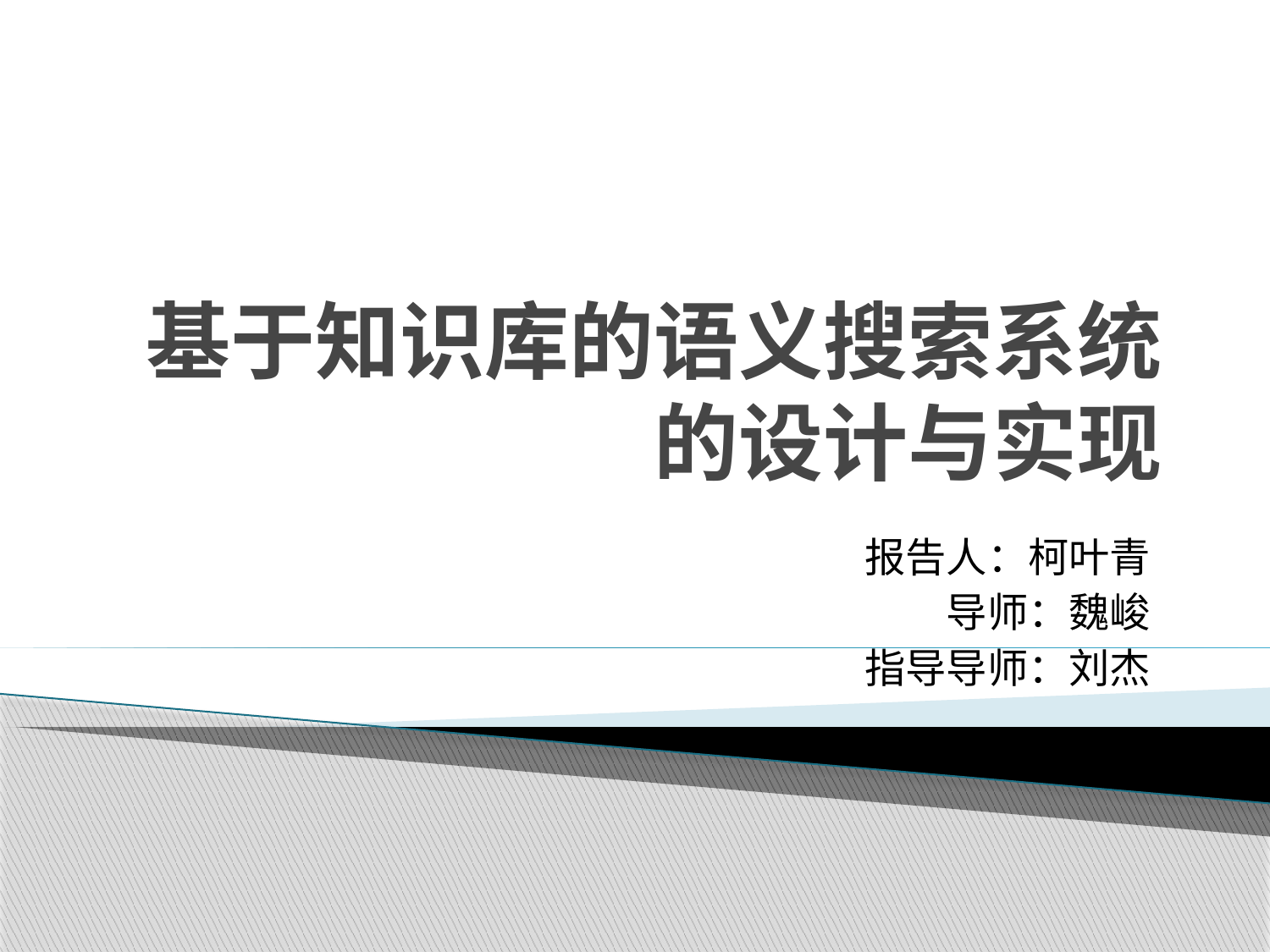

# 基于知识库的语义搜索系统的设计与实现
报告人：柯叶青
导师：魏峻
指导导师：刘杰